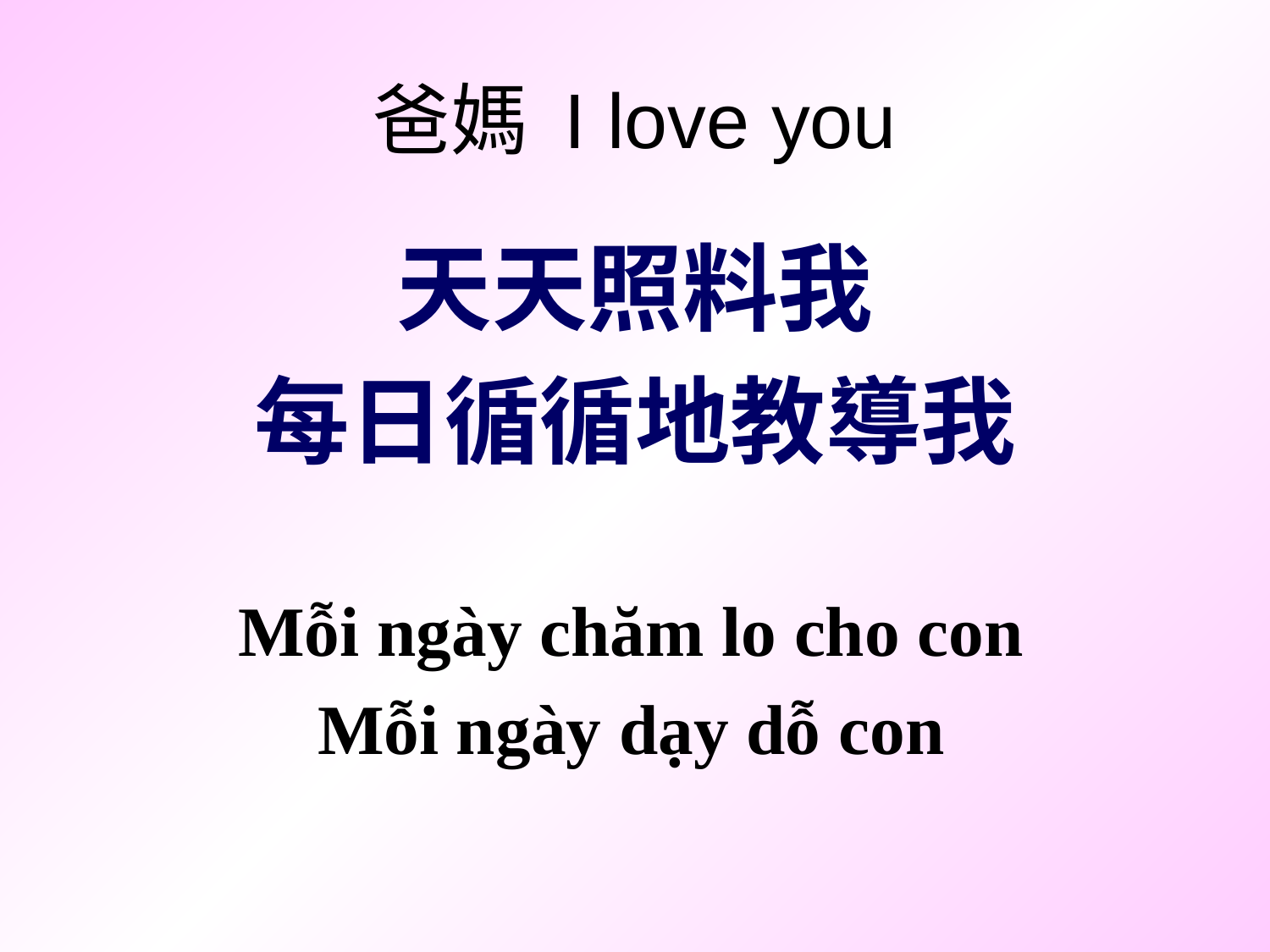

# 爸媽 I love you
天天照料我
每日循循地教導我
Mỗi ngày chăm lo cho con
Mỗi ngày dạy dỗ con